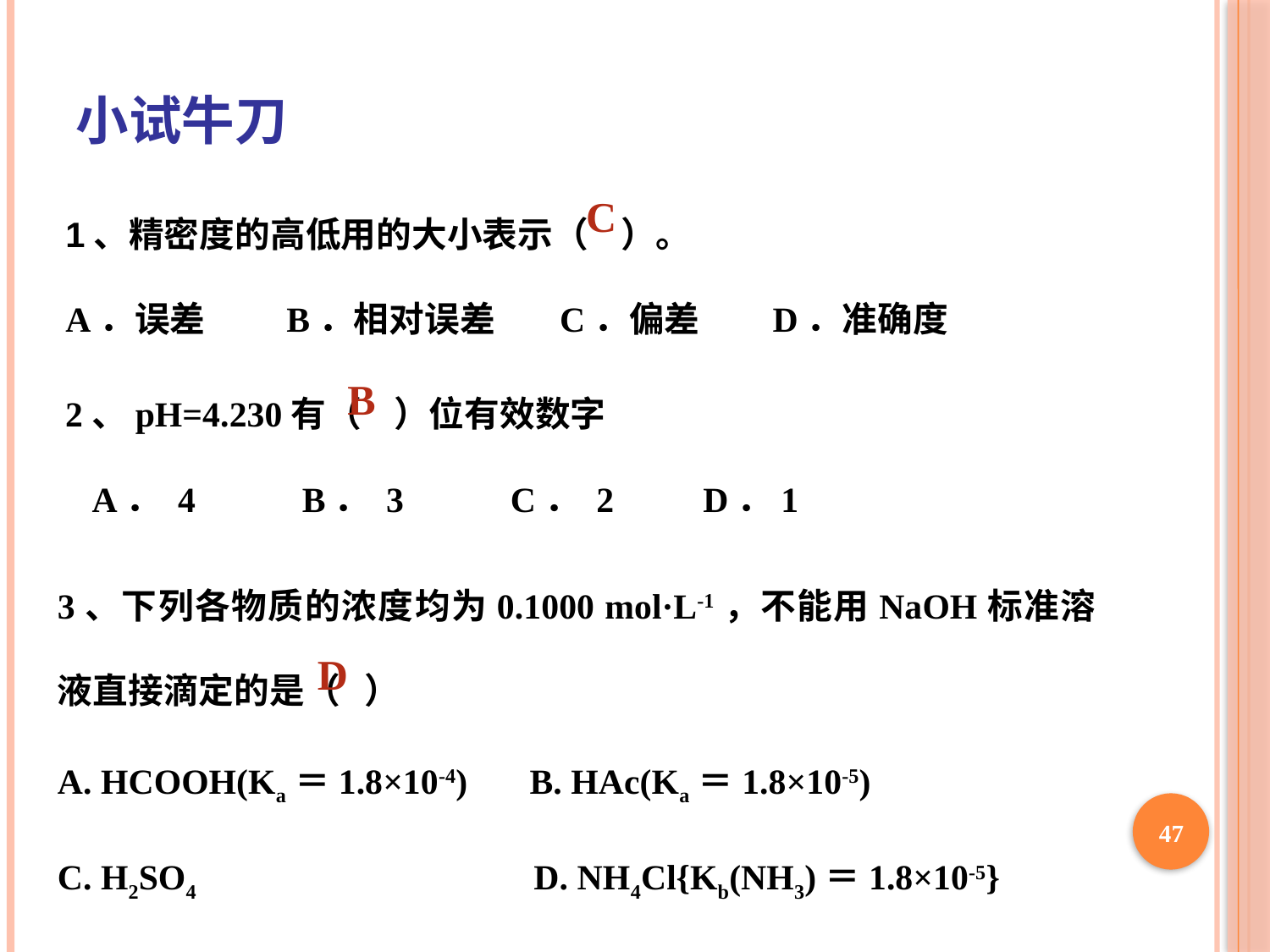

# 小试牛刀
1、精密度的高低用的大小表示（    ）。
A．误差         B．相对误差       C．偏差        D．准确度

C
2、pH=4.230有（    ）位有效数字
   A． 4            B． 3            C． 2          D．1

B
3、下列各物质的浓度均为0.1000 mol·L-1，不能用NaOH标准溶液直接滴定的是（   ）
A. HCOOH(Ka＝1.8×10-4)       B. HAc(Ka＝1.8×10-5)
C. H2SO4                                      D. NH4Cl{Kb(NH3)＝1.8×10-5}
D
47